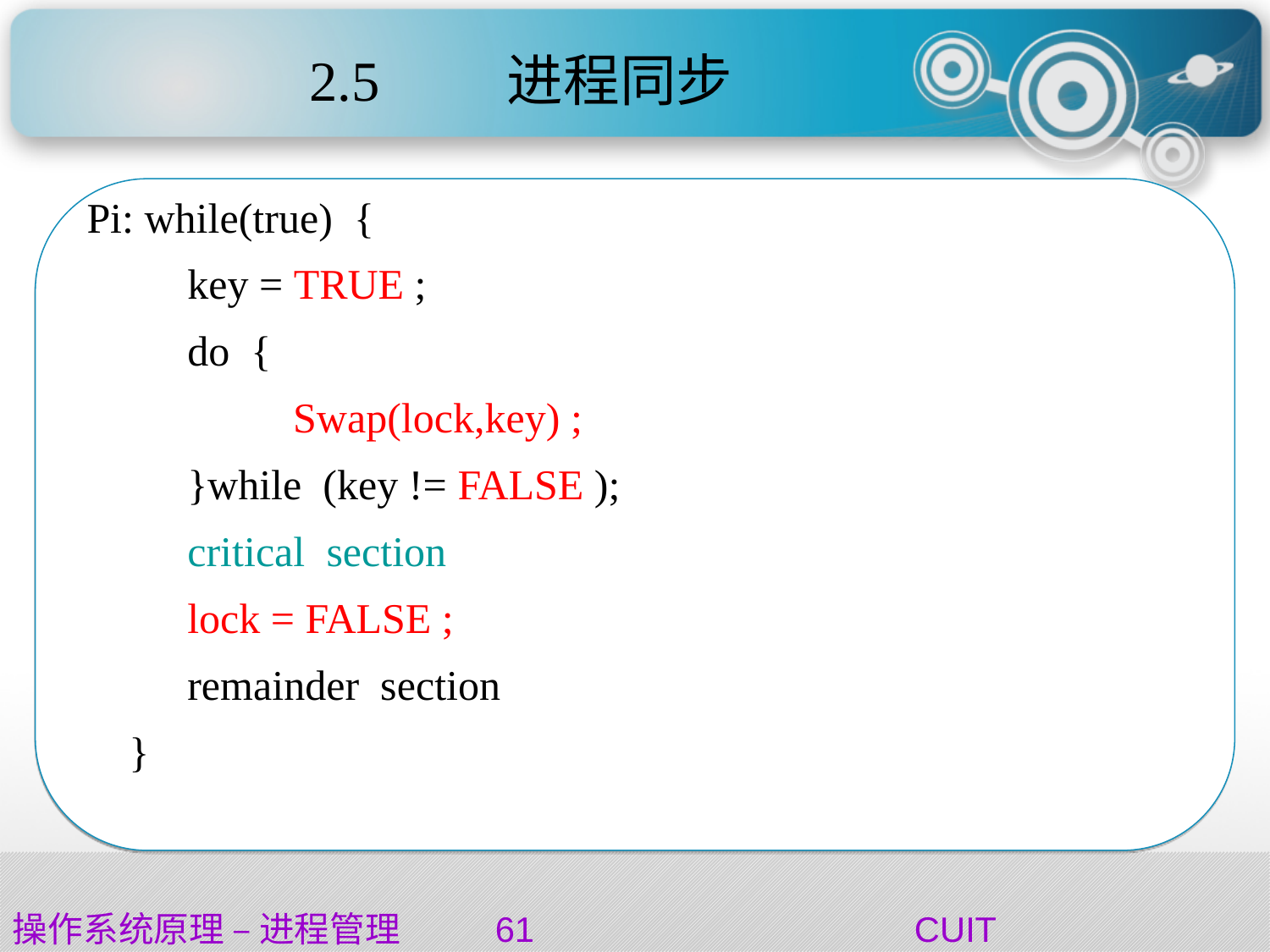

# 2.5	     进程同步
 Pi: while(true)  {
	      key = TRUE ;
	      do  {
		    Swap(lock,key) ;
	      }while  (key != FALSE );
	      critical  section
	      lock = FALSE ;
	      remainder  section
     }